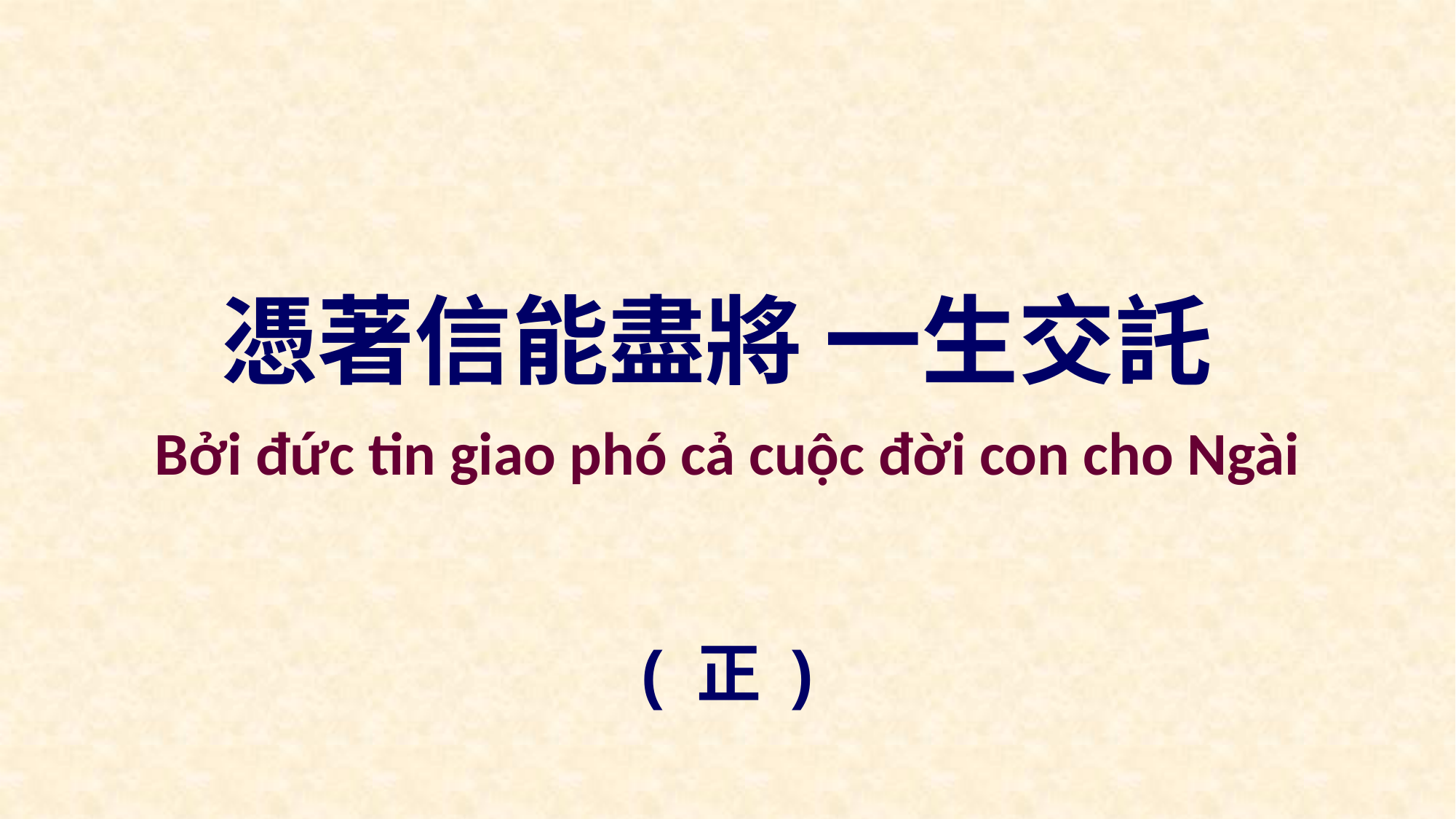

憑著信能盡將 一生交託
Bởi đức tin giao phó cả cuộc đời con cho Ngài
( 正 )